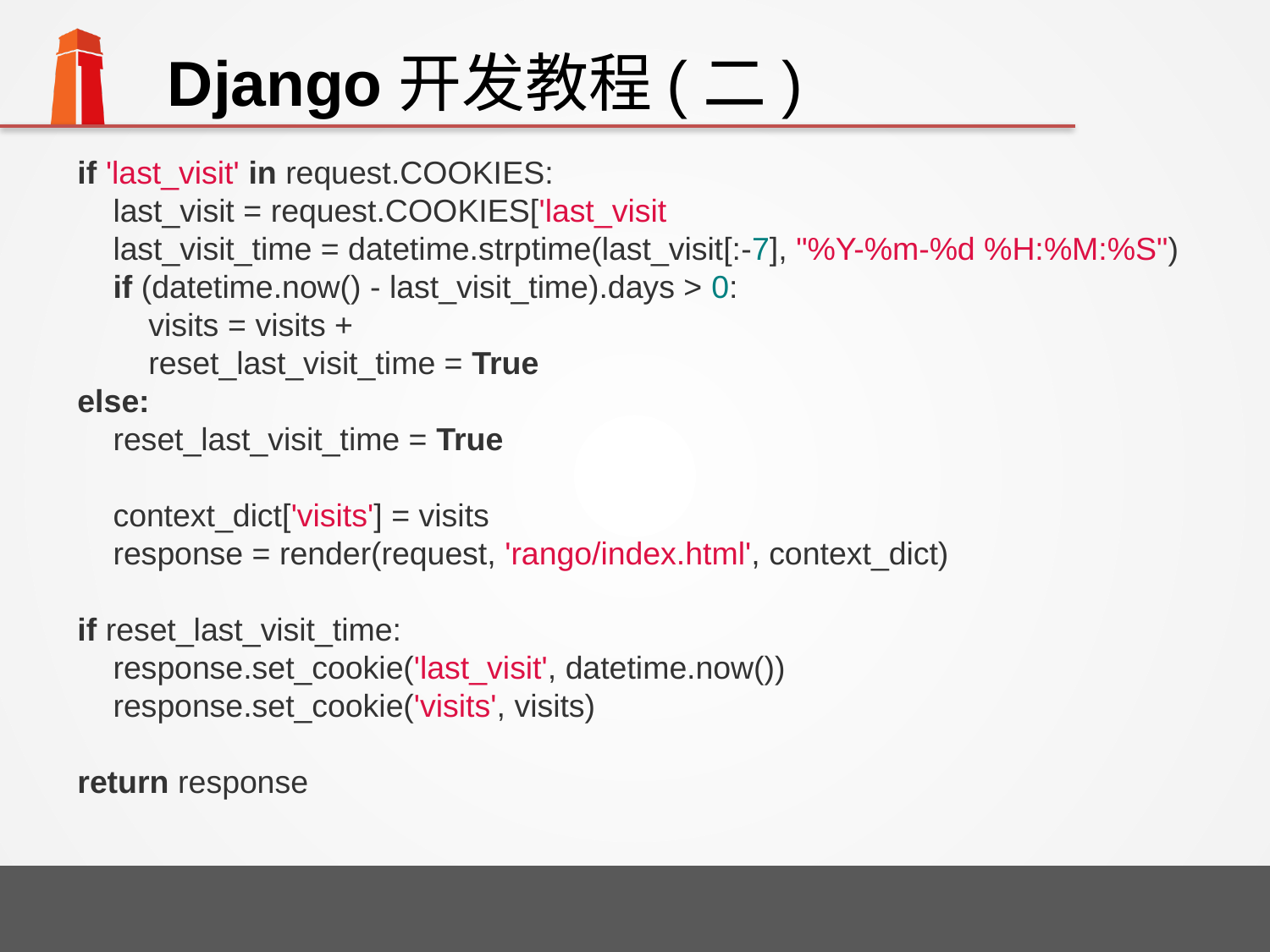

# Django开发教程(二)
if 'last_visit' in request.COOKIES:
    last_visit = request.COOKIES['last_visit
    last_visit_time = datetime.strptime(last_visit[:-7], "%Y-%m-%d %H:%M:%S")
    if (datetime.now() - last_visit_time).days > 0:
        visits = visits +
        reset_last_visit_time = True
else:
    reset_last_visit_time = True

    context_dict['visits'] = visits
    response = render(request, 'rango/index.html', context_dict)

if reset_last_visit_time:
    response.set_cookie('last_visit', datetime.now())
    response.set_cookie('visits', visits)

return response